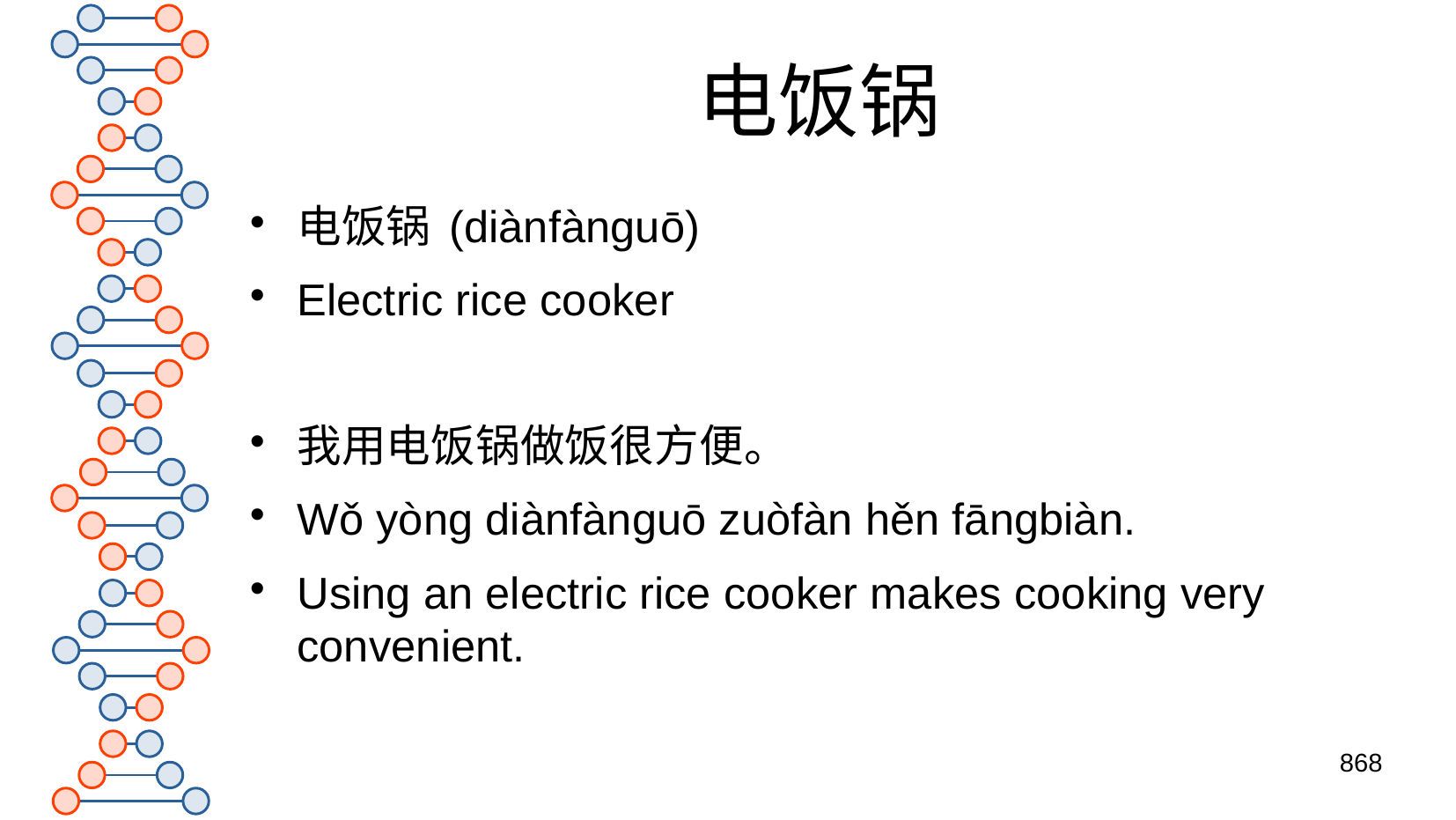

# 电饭锅
电饭锅 (diànfànguō)
Electric rice cooker

我用电饭锅做饭很方便。
Wǒ yòng diànfànguō zuòfàn hěn fāngbiàn.
Using an electric rice cooker makes cooking very convenient.

868